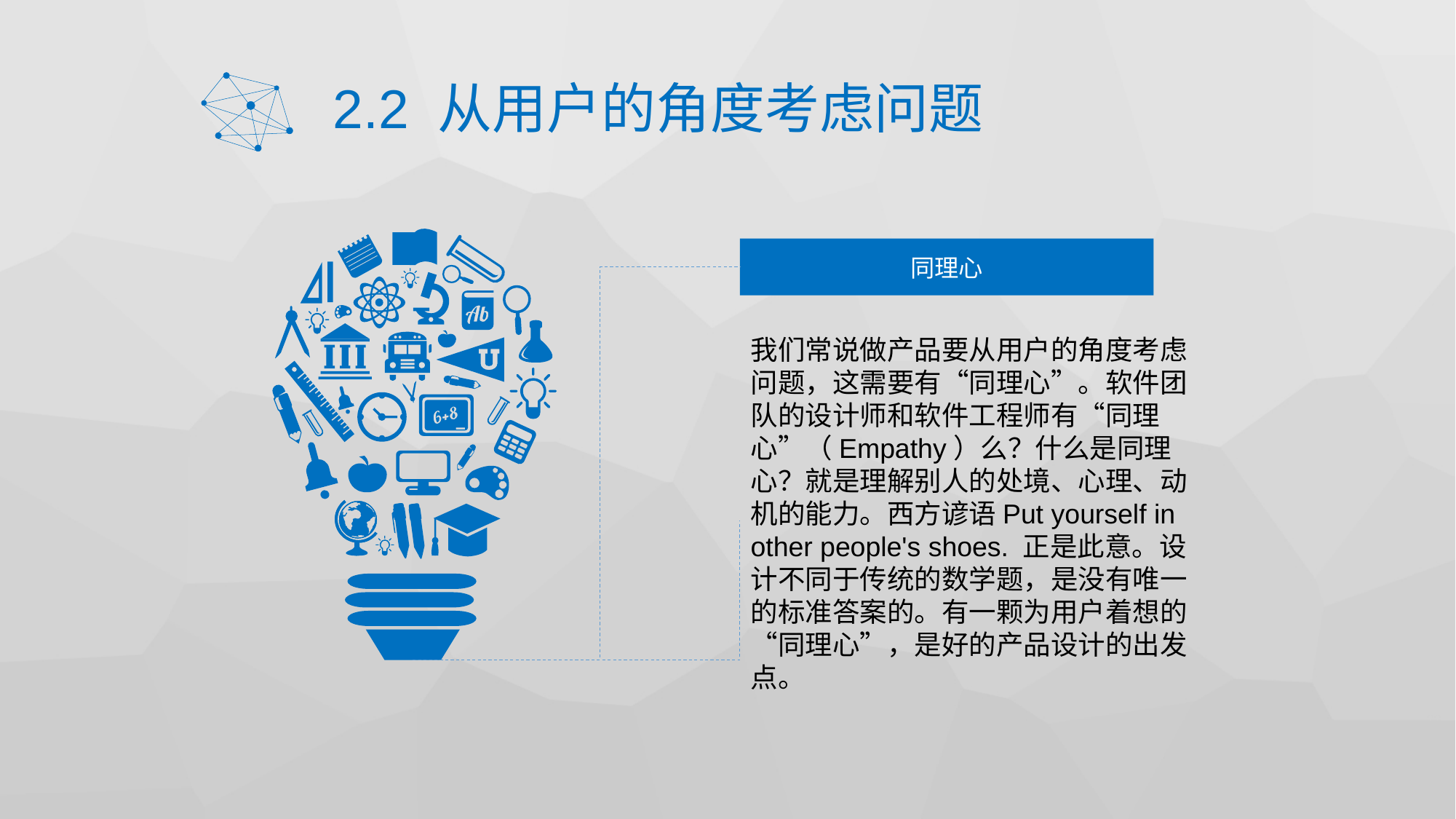

# 2.2 从用户的角度考虑问题

同理心
我们常说做产品要从用户的角度考虑问题，这需要有“同理心”。软件团队的设计师和软件工程师有“同理心”（Empathy）么？什么是同理心？就是理解别人的处境、心理、动机的能力。西方谚语Put yourself in other people's shoes. 正是此意。设计不同于传统的数学题，是没有唯一的标准答案的。有一颗为用户着想的“同理心”，是好的产品设计的出发点。